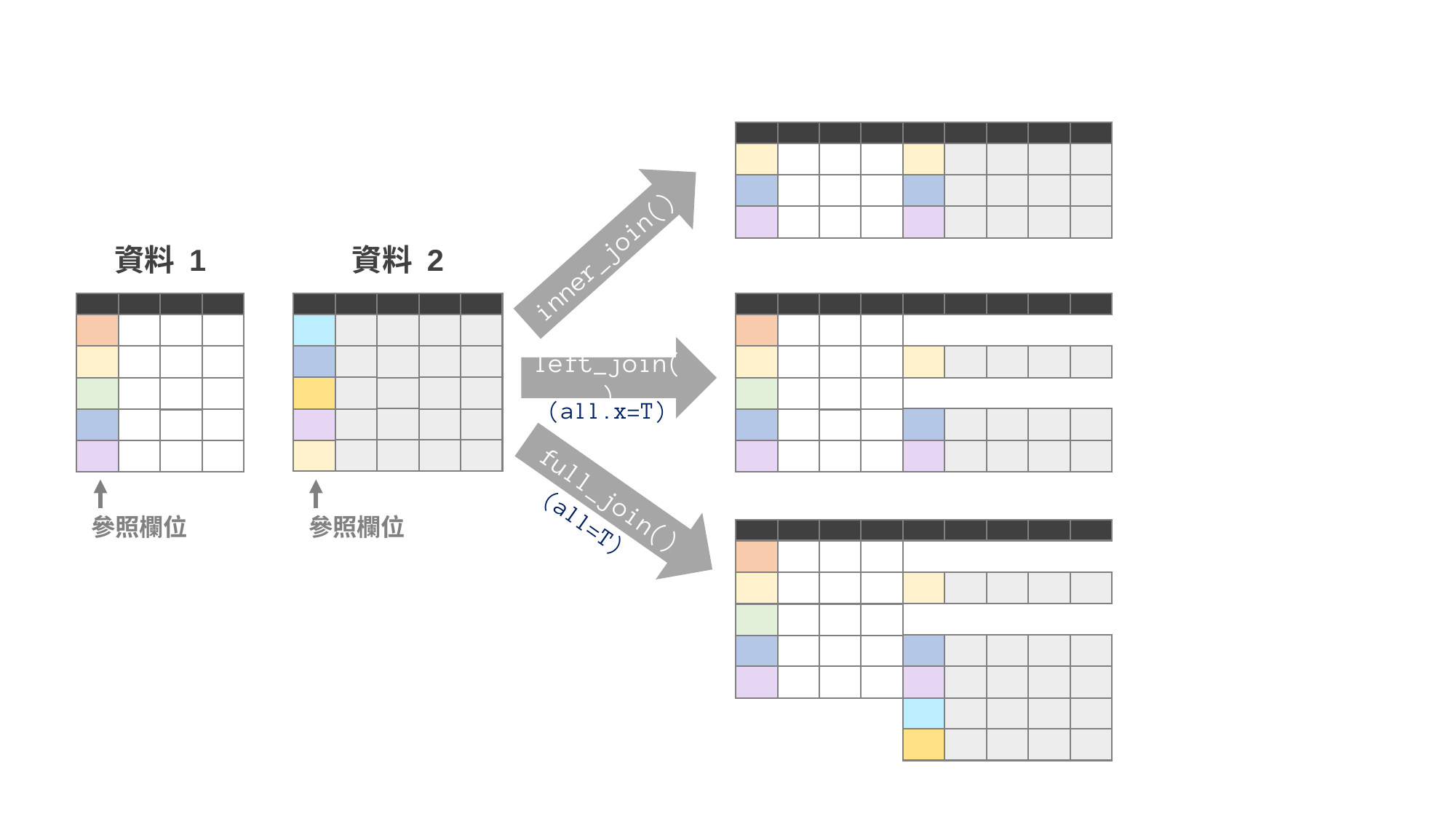

inner_join()
資料 1
資料 2

left_join()

(all.x=T)

full_join()
(all=T)
參照欄位
參照欄位